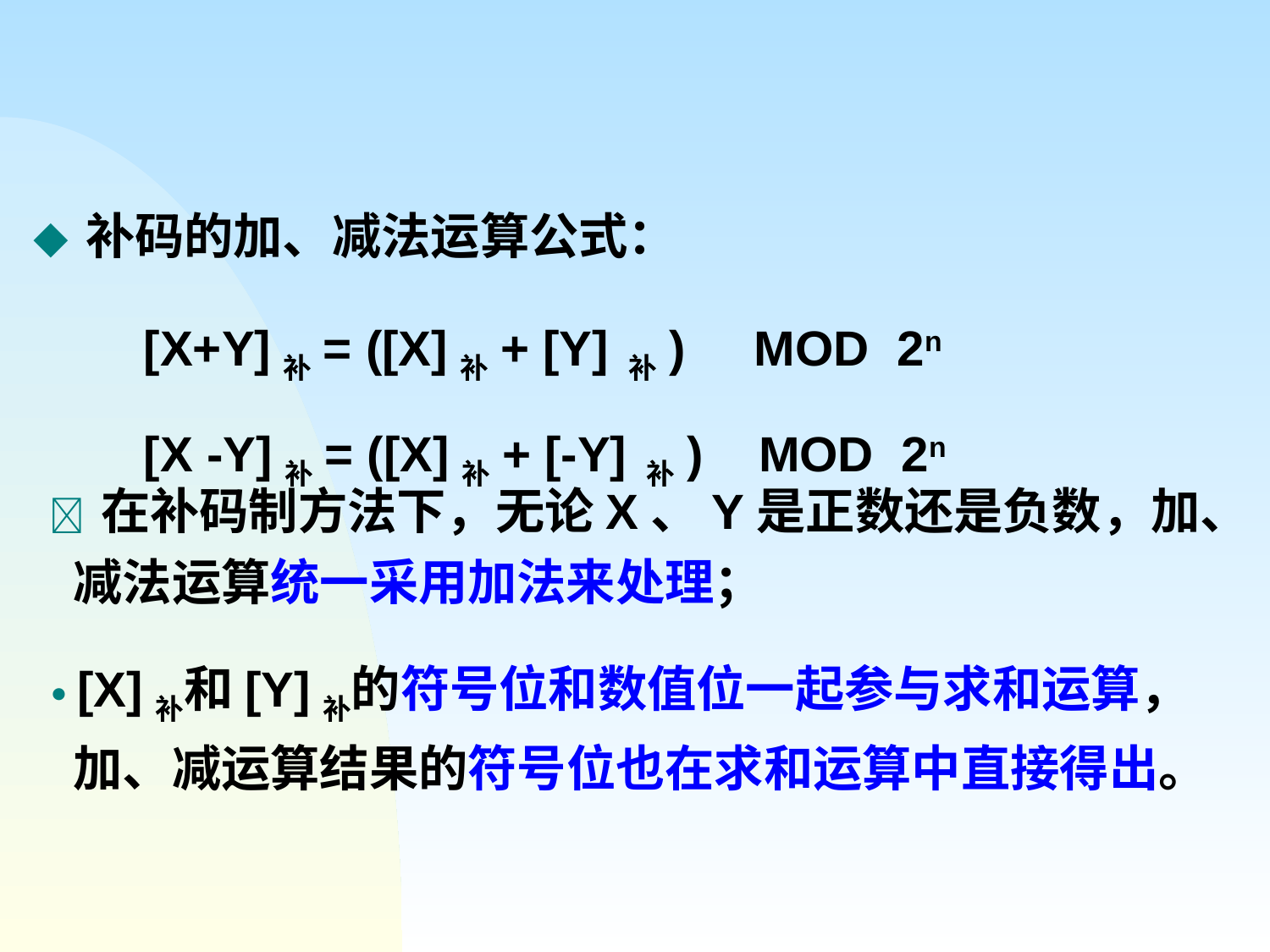

◆ 补码的加、减法运算公式：
        [X+Y]补= ([X]补+ [Y] 补)     MOD  2n
        [X -Y]补= ([X]补+ [-Y] 补)    MOD  2n
  • 在补码制方法下，无论X、Y是正数还是负数，加、减法运算统一采用加法来处理；
  • [X]补和[Y]补的符号位和数值位一起参与求和运算，加、减运算结果的符号位也在求和运算中直接得出。
52